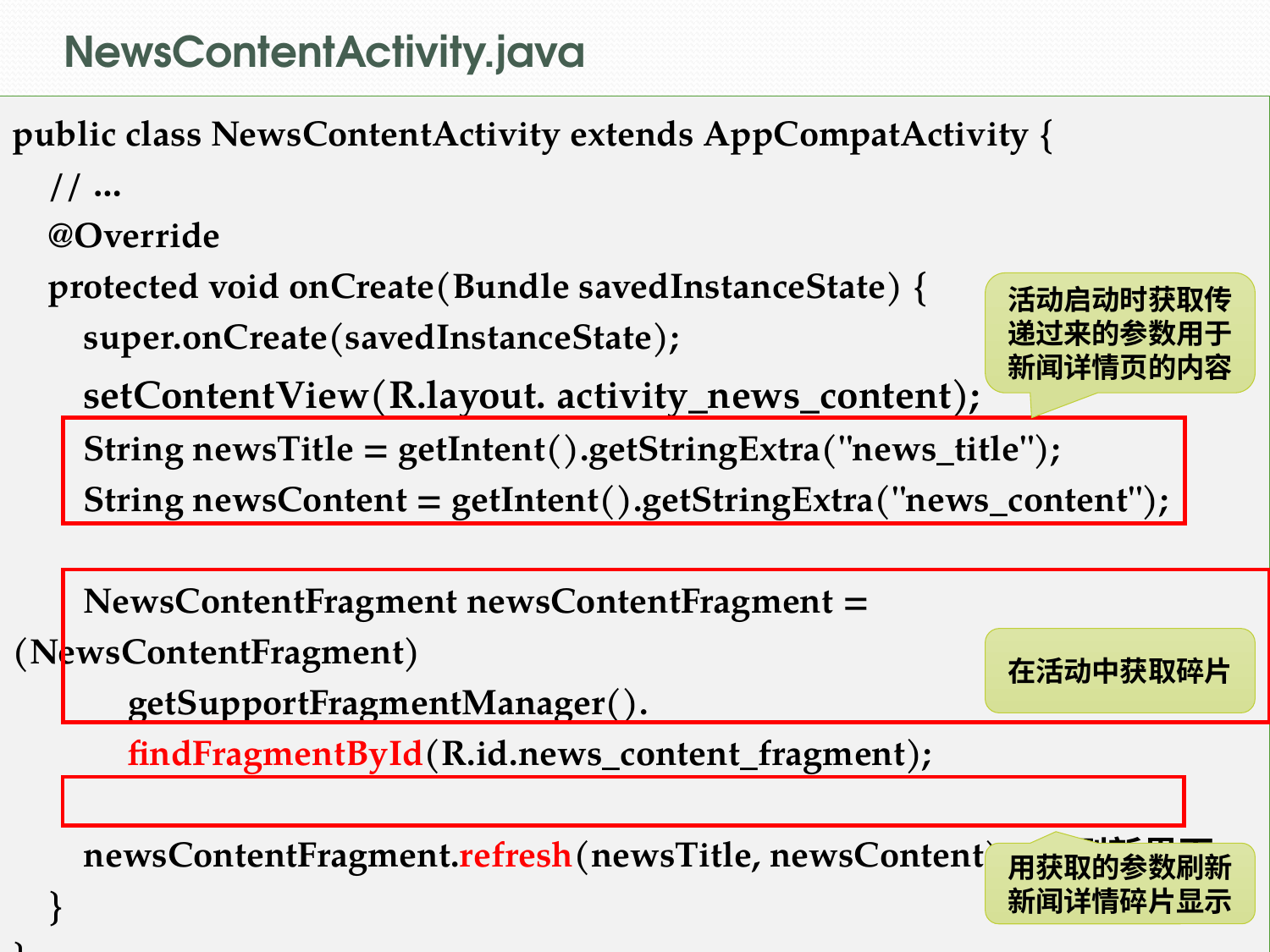

# NewsContentActivity.java
public class NewsContentActivity extends AppCompatActivity {
    // …
    @Override
    protected void onCreate(Bundle savedInstanceState) {
        super.onCreate(savedInstanceState);
        setContentView(R.layout. activity_news_content);
        String newsTitle = getIntent().getStringExtra("news_title");
        String newsContent = getIntent().getStringExtra("news_content");

        NewsContentFragment newsContentFragment = (NewsContentFragment)
             getSupportFragmentManager().
             findFragmentById(R.id.news_content_fragment);

        newsContentFragment.refresh(newsTitle, newsContent); // 刷新界面
    }
}

活动启动时获取传递过来的参数用于新闻详情页的内容

在活动中获取碎片

用获取的参数刷新新闻详情碎片显示